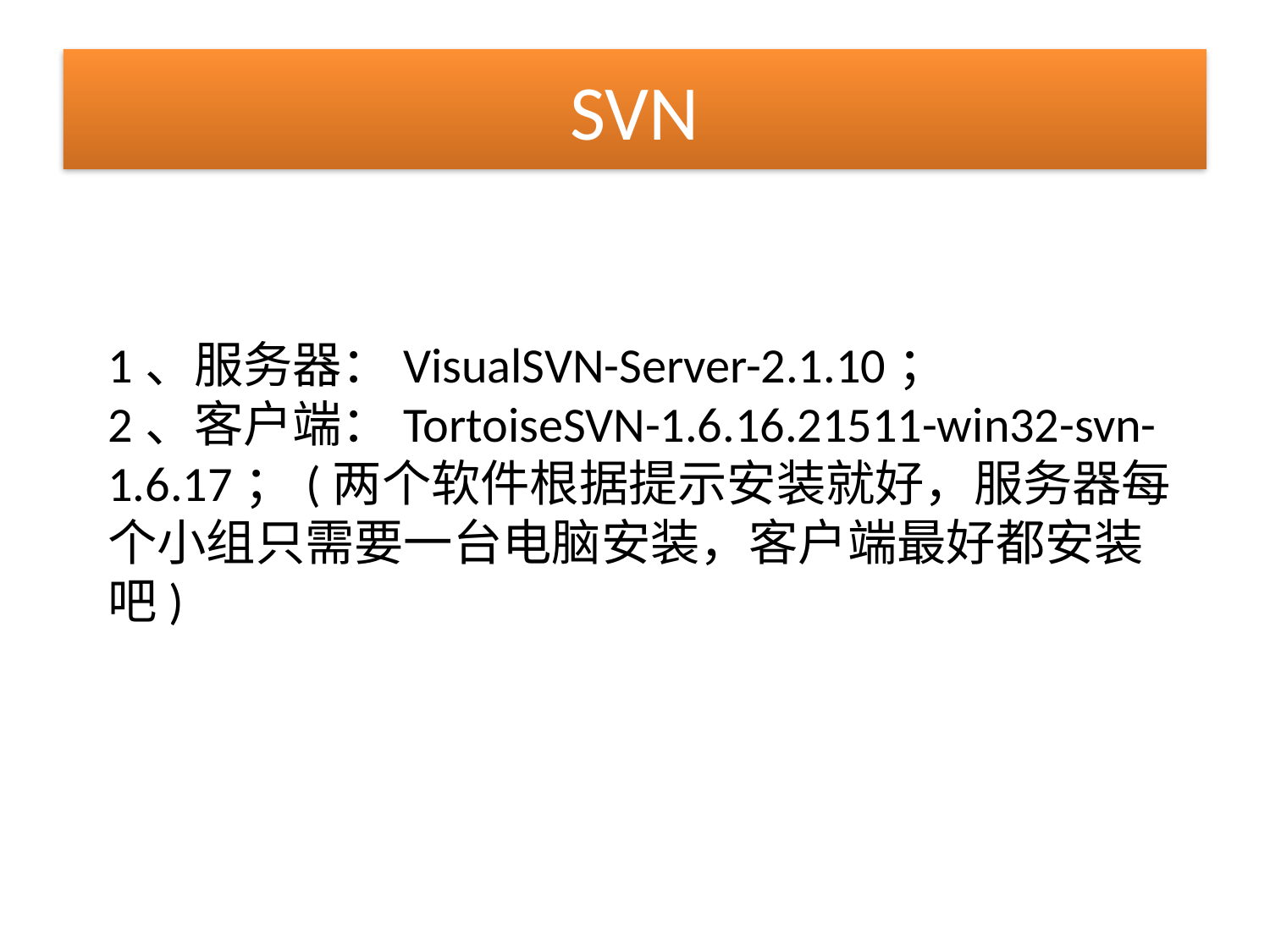

SVN
# 1、服务器：VisualSVN-Server-2.1.10； 2、客户端：TortoiseSVN-1.6.16.21511-win32-svn-1.6.17；(两个软件根据提示安装就好，服务器每个小组只需要一台电脑安装，客户端最好都安装吧)